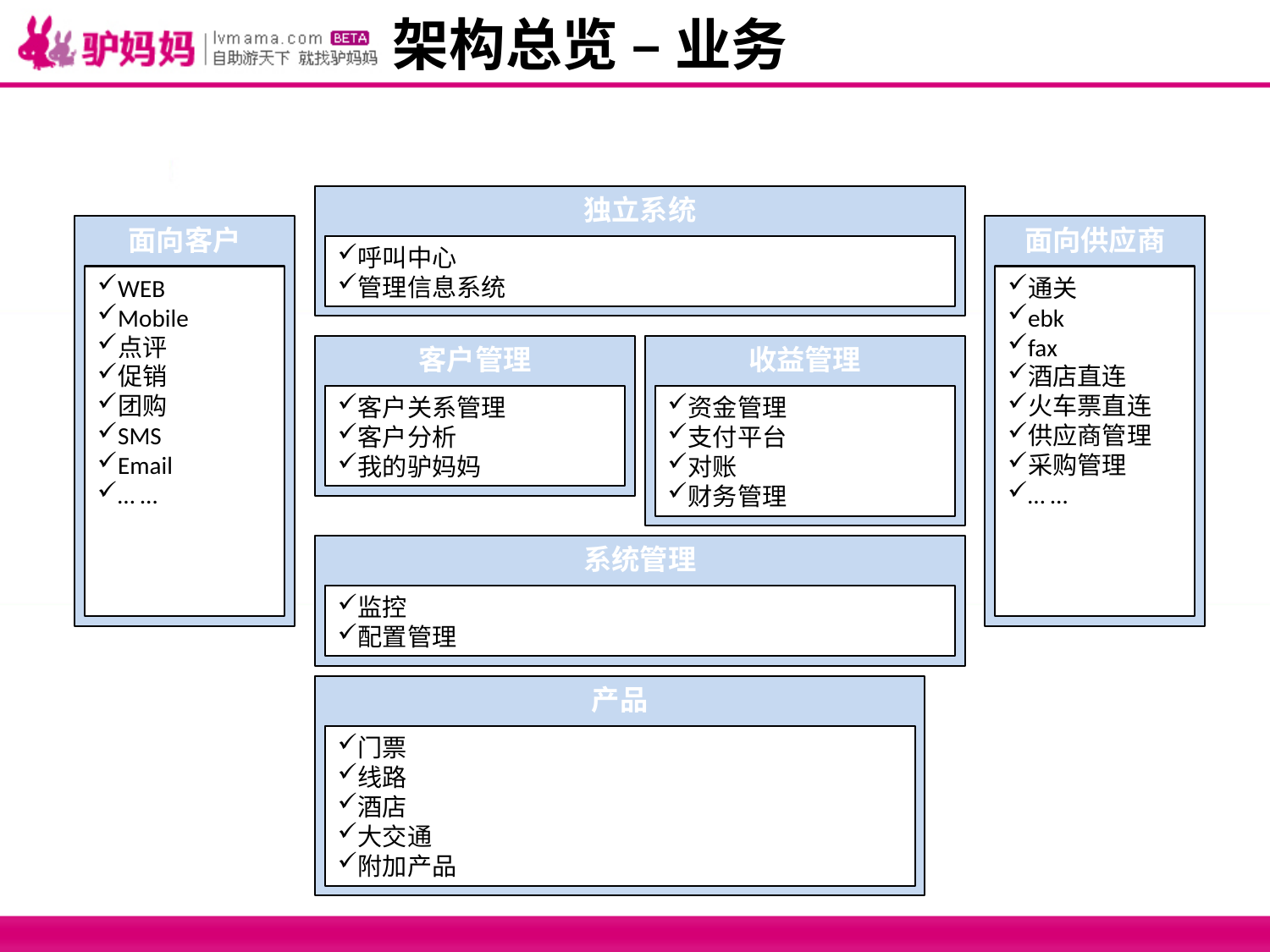

# 架构总览 – 业务
独立系统
面向客户
面向供应商
呼叫中心
管理信息系统

WEB
Mobile
点评
促销
团购
SMS
Email
… …
点评

通关
ebk
fax
酒店直连
火车票直连
供应商管理
采购管理
… …
点评

客户管理
收益管理
资金管理
支付平台
对账
财务管理

客户关系管理
客户分析
我的驴妈妈

点评

系统管理
监控
配置管理

产品
门票
线路
酒店
大交通
附加产品